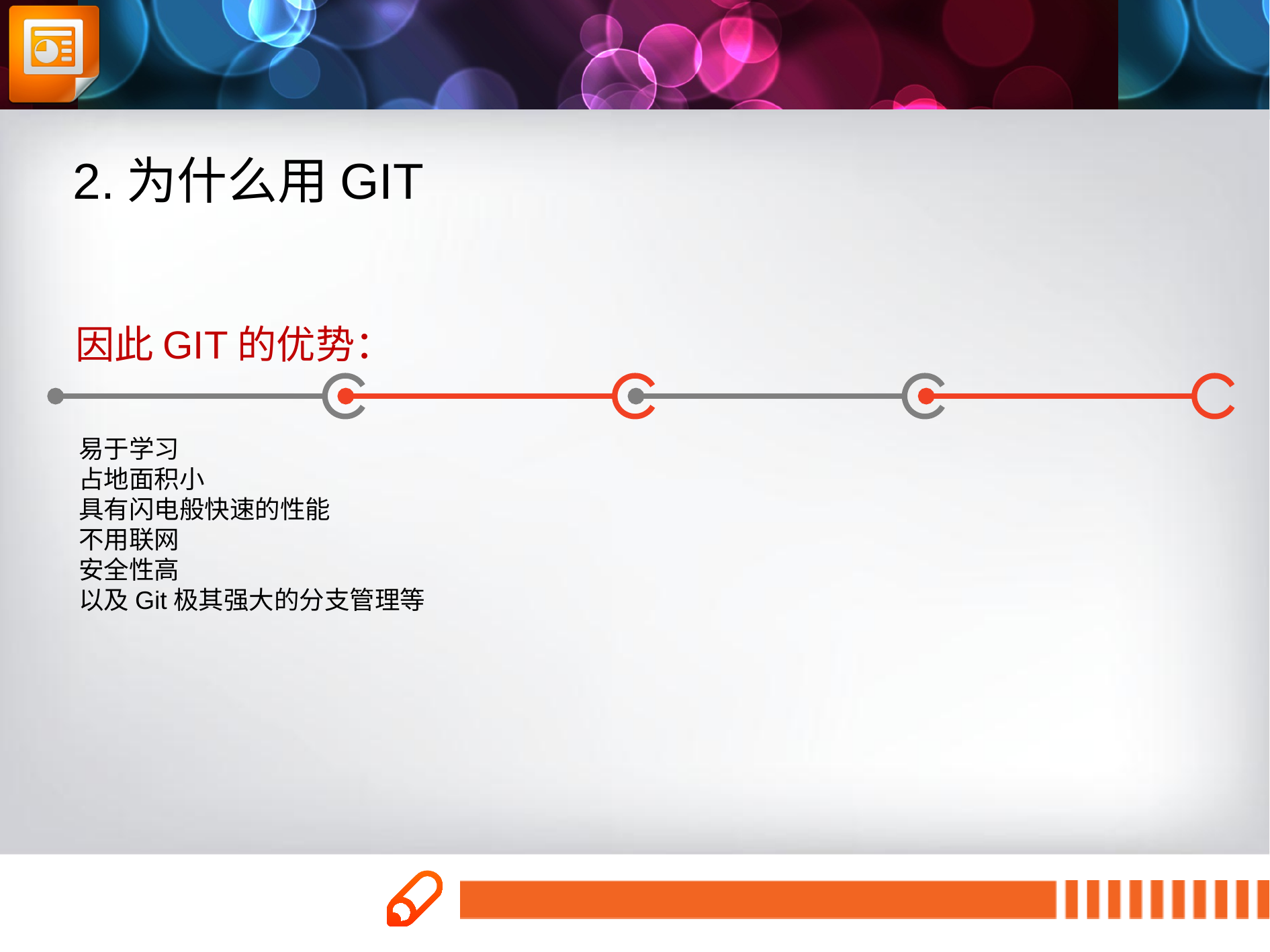

2.为什么用GIT
因此GIT的优势：

易于学习
占地面积小
具有闪电般快速的性能
不用联网
安全性高
以及Git极其强大的分支管理等